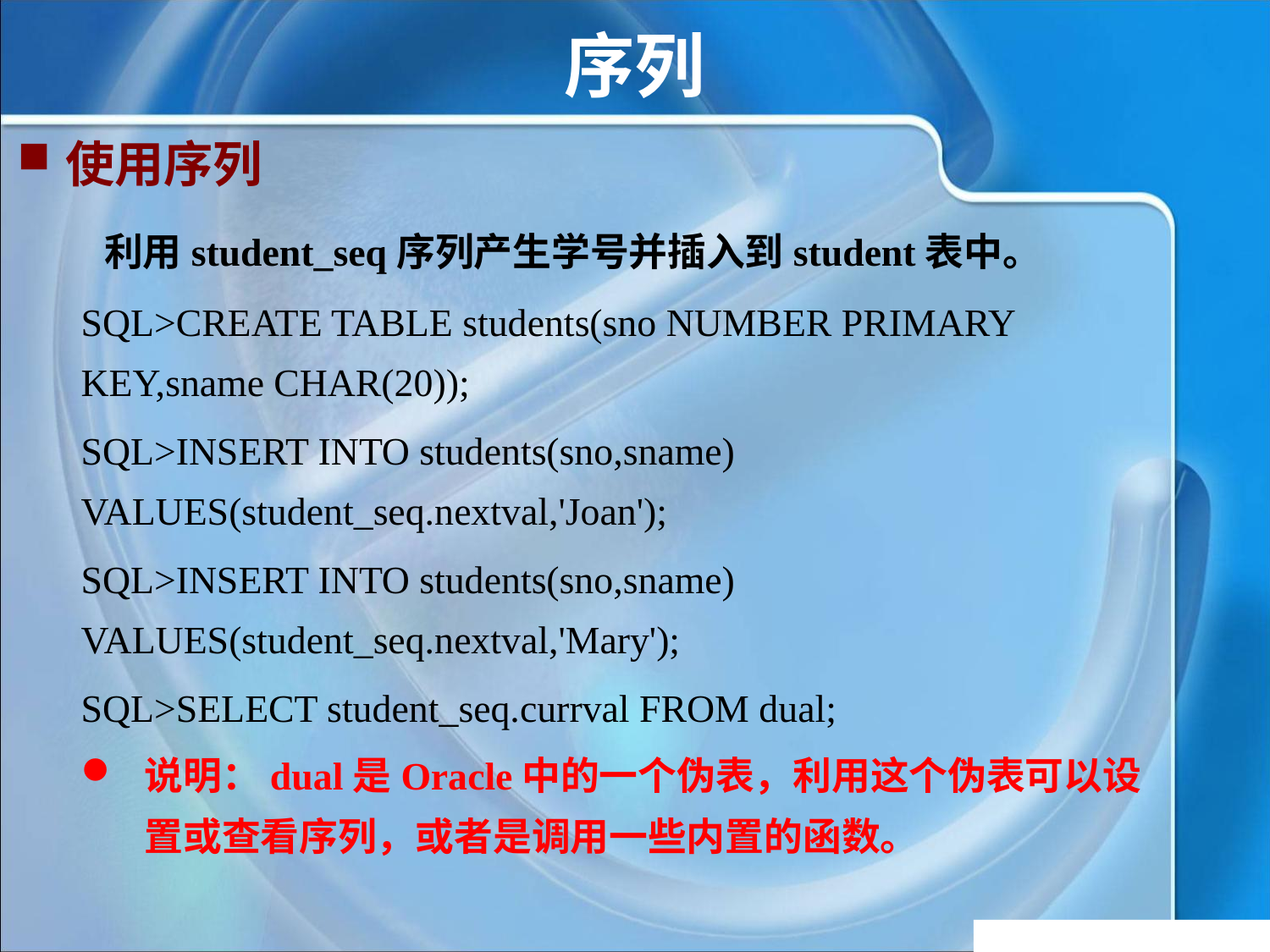

# 序列
使用序列
       利用student_seq序列产生学号并插入到student表中。
SQL>CREATE TABLE students(sno NUMBER PRIMARY KEY,sname CHAR(20));
SQL>INSERT INTO students(sno,sname) VALUES(student_seq.nextval,'Joan');
SQL>INSERT INTO students(sno,sname) VALUES(student_seq.nextval,'Mary');
SQL>SELECT student_seq.currval FROM dual;
说明：dual是Oracle中的一个伪表，利用这个伪表可以设置或查看序列，或者是调用一些内置的函数。

123